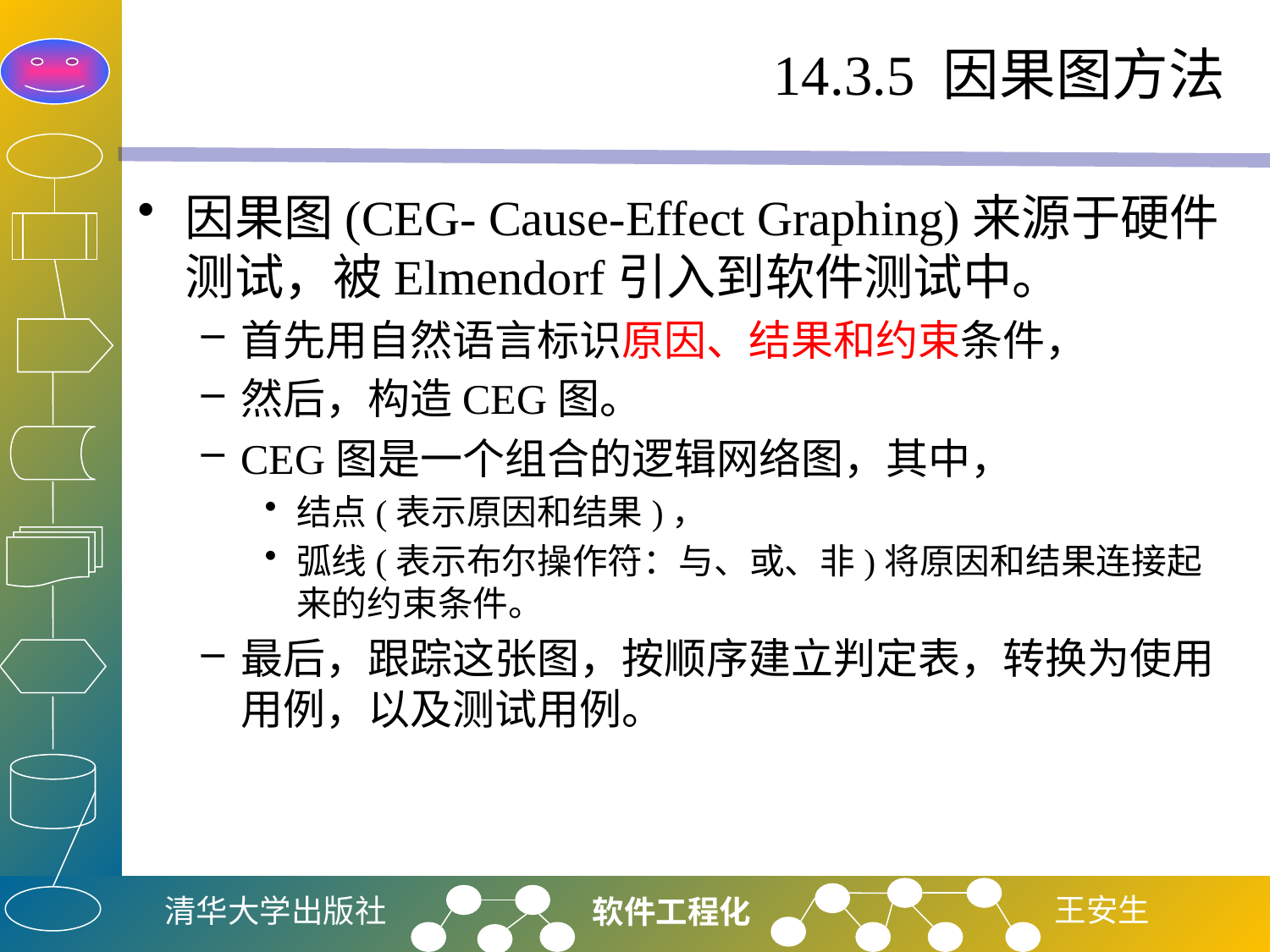

# 14.3.5 因果图方法
因果图(CEG- Cause-Effect Graphing)来源于硬件测试，被Elmendorf引入到软件测试中。
首先用自然语言标识原因、结果和约束条件，
然后，构造CEG图。
CEG图是一个组合的逻辑网络图，其中，
结点(表示原因和结果)，
弧线(表示布尔操作符：与、或、非)将原因和结果连接起来的约束条件。
最后，跟踪这张图，按顺序建立判定表，转换为使用用例，以及测试用例。